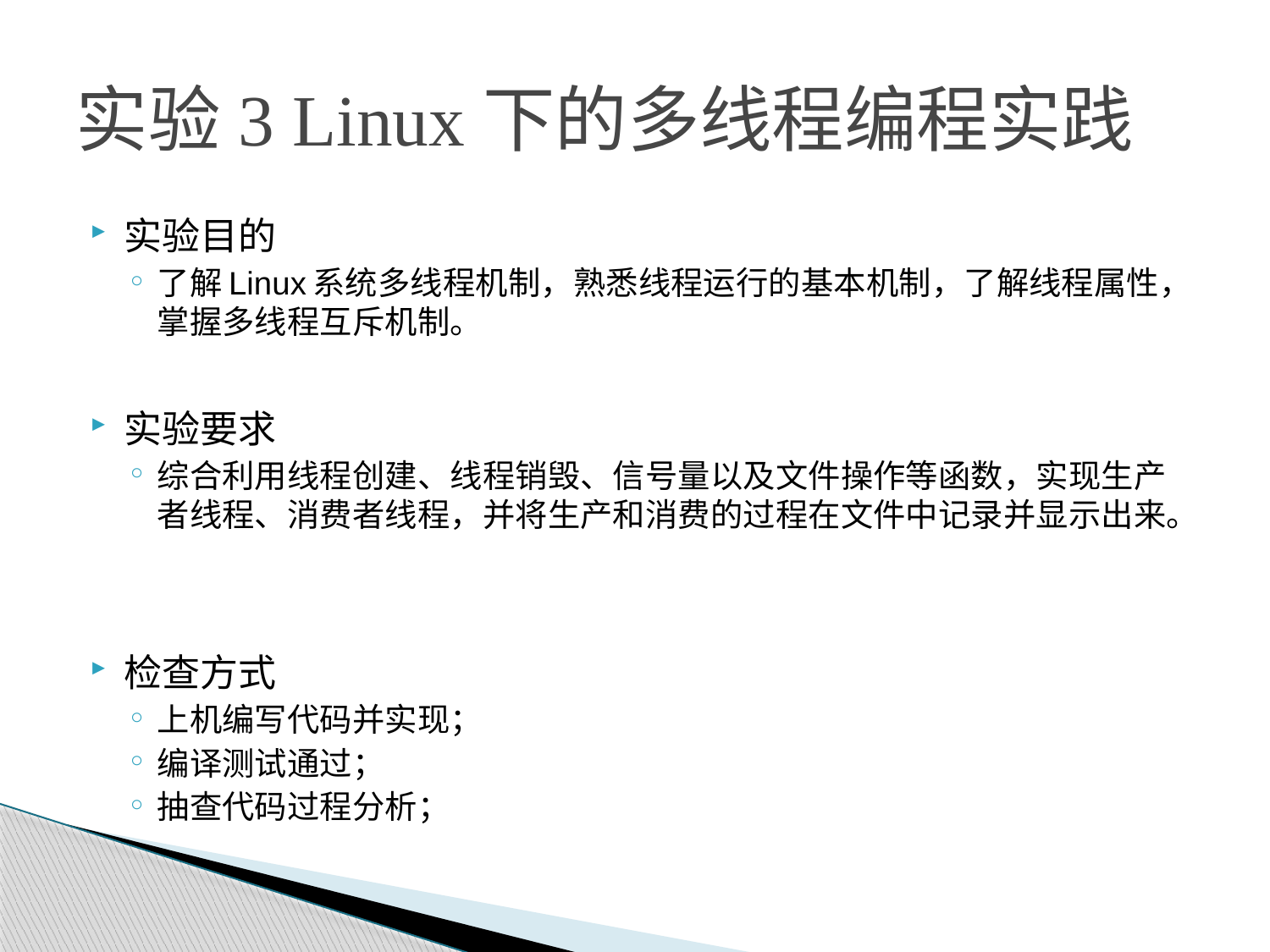

# 实验3 Linux下的多线程编程实践
实验目的
了解Linux系统多线程机制，熟悉线程运行的基本机制，了解线程属性，掌握多线程互斥机制。

实验要求
综合利用线程创建、线程销毁、信号量以及文件操作等函数，实现生产者线程、消费者线程，并将生产和消费的过程在文件中记录并显示出来。

检查方式
上机编写代码并实现；
编译测试通过；
抽查代码过程分析；